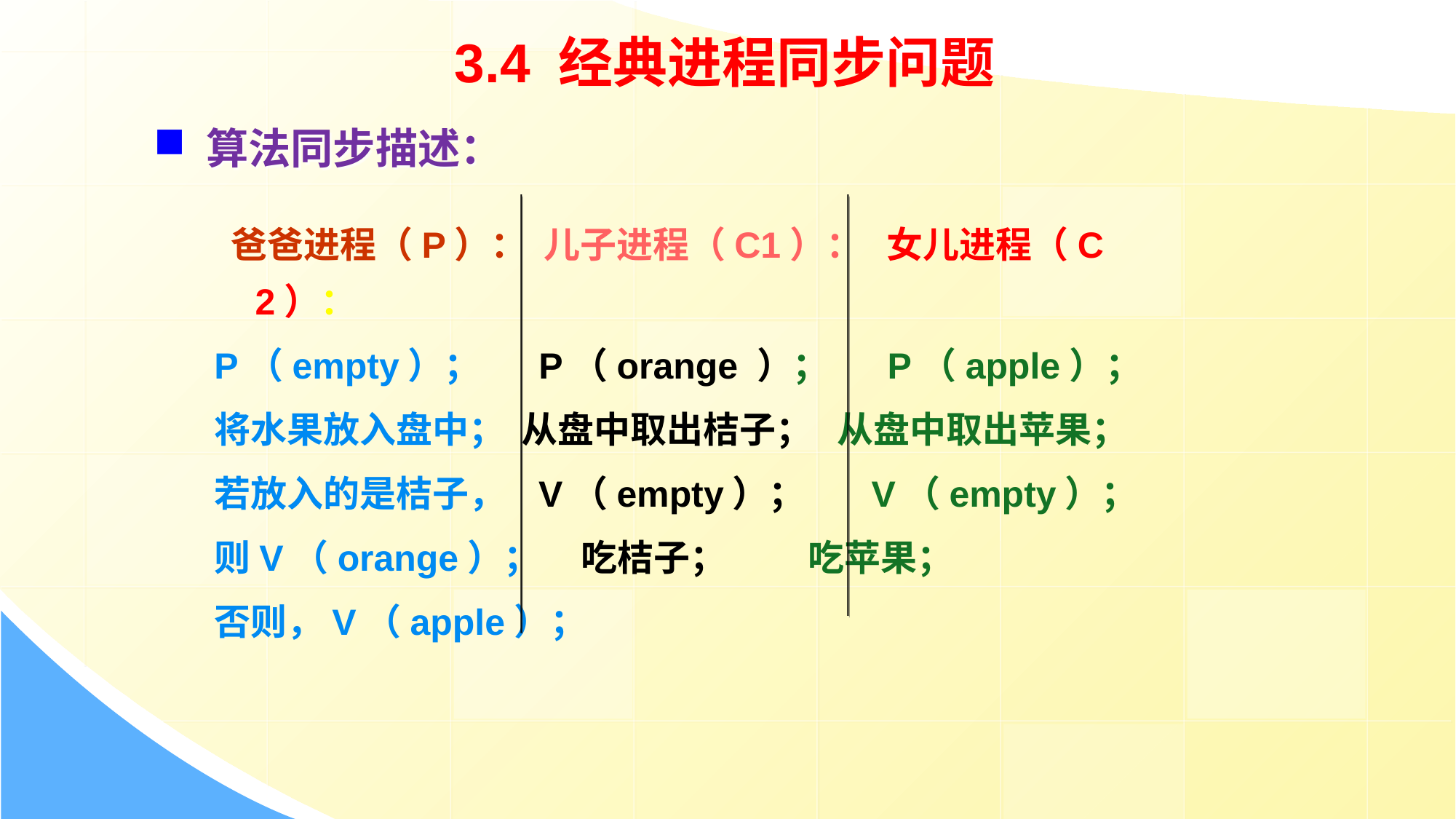

3.4 经典进程同步问题
# 算法同步描述：

 爸爸进程（P）：  儿子进程（C1）：   女儿进程（C2）：
P（empty）；      P（orange ）；      P（apple）；
将水果放入盘中；  从盘中取出桔子；   从盘中取出苹果；
若放入的是桔子，   V（empty）；       V（empty）；
则V（orange）；     吃桔子；          吃苹果；
否则，V（apple）；